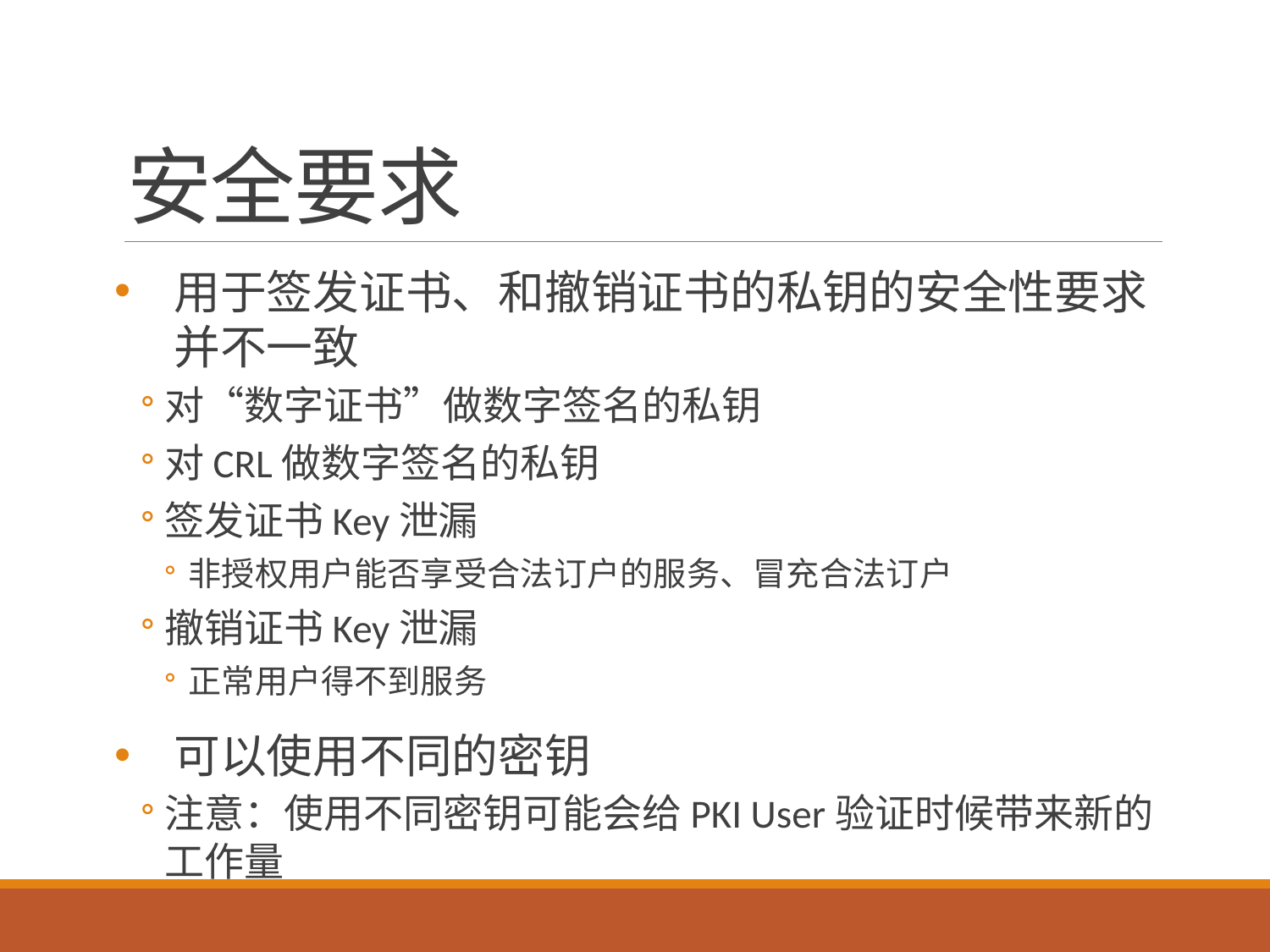

# 安全要求
用于签发证书、和撤销证书的私钥的安全性要求并不一致
对“数字证书”做数字签名的私钥
对CRL做数字签名的私钥
签发证书Key泄漏
非授权用户能否享受合法订户的服务、冒充合法订户
撤销证书Key泄漏
正常用户得不到服务
可以使用不同的密钥
注意：使用不同密钥可能会给PKI User验证时候带来新的工作量
56